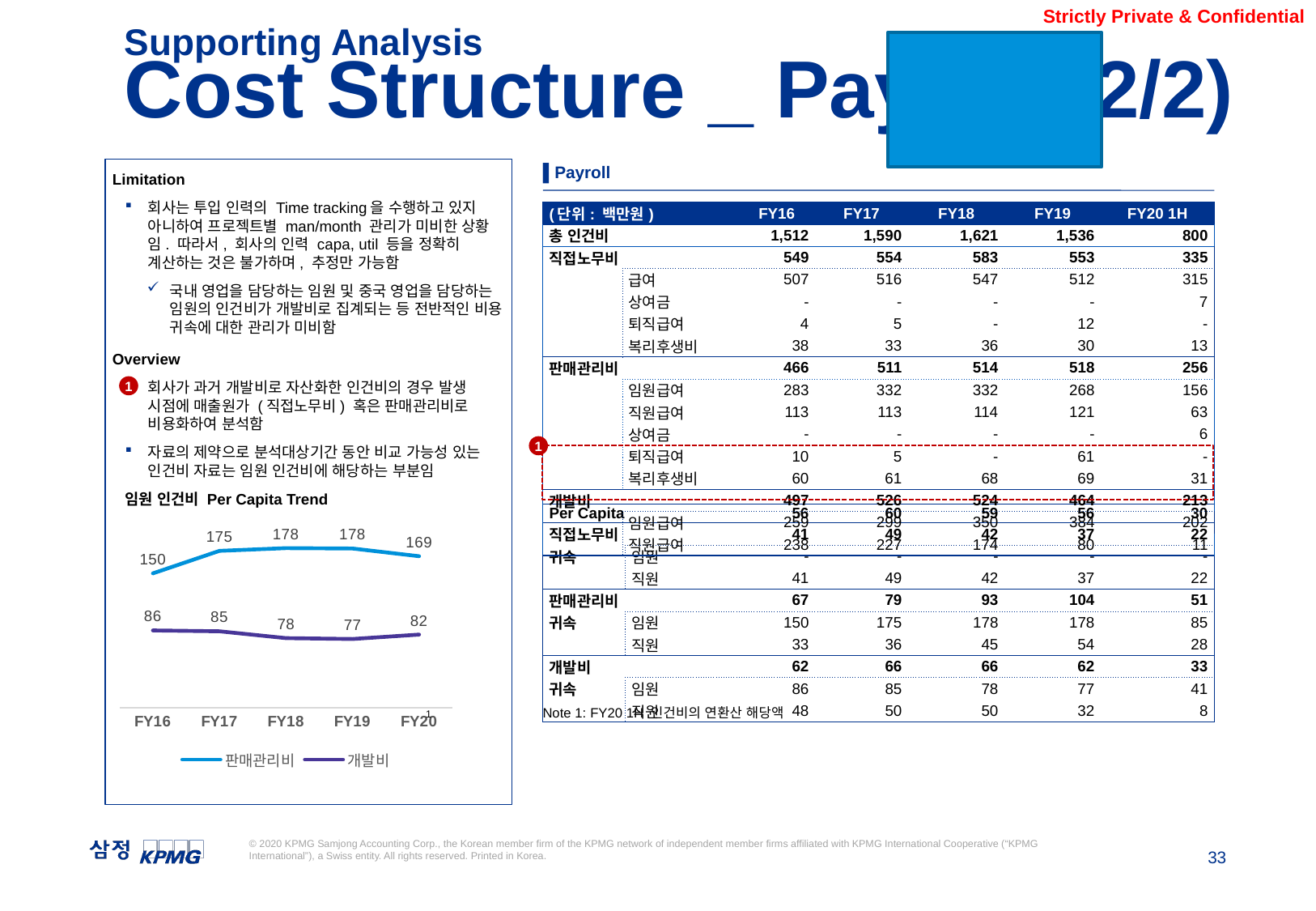

Supporting Analysis

Cost Structure _ Payroll (2/2)
▌Payroll

Limitation
회사는 투입 인력의 Time tracking을 수행하고 있지 아니하여 프로젝트별 man/month 관리가 미비한 상황임. 따라서, 회사의 인력 capa, util 등을 정확히 계산하는 것은 불가하며, 추정만 가능함
국내 영업을 담당하는 임원 및 중국 영업을 담당하는 임원의 인건비가 개발비로 집계되는 등 전반적인 비용 귀속에 대한 관리가 미비함
Overview
회사가 과거 개발비로 자산화한 인건비의 경우 발생 시점에 매출원가 (직접노무비) 혹은 판매관리비로 비용화하여 분석함
자료의 제약으로 분석대상기간 동안 비교 가능성 있는 인건비 자료는 임원 인건비에 해당하는 부분임
임원 인건비 Per Capita Trend
| (단위: 백만원) |  | FY16 | FY17 | FY18 | FY19 | FY20 1H |
| --- | --- | --- | --- | --- | --- | --- |
| 총 인건비 |  | 1,512 | 1,590 | 1,621 | 1,536 | 800 |
| 직접노무비 |  | 549 | 554 | 583 | 553 | 335 |
|  | 급여 | 507 | 516 | 547 | 512 | 315 |
|  | 상여금 | - | - | - | - | 7 |
|  | 퇴직급여 | 4 | 5 | - | 12 | - |
|  | 복리후생비 | 38 | 33 | 36 | 30 | 13 |
| 판매관리비 |  | 466 | 511 | 514 | 518 | 256 |
|  | 임원급여 | 283 | 332 | 332 | 268 | 156 |
|  | 직원급여 | 113 | 113 | 114 | 121 | 63 |
|  | 상여금 | - | - | - | - | 6 |
|  | 퇴직급여 | 10 | 5 | - | 61 | - |
|  | 복리후생비 | 60 | 61 | 68 | 69 | 31 |
| 개발비 |  | 497 | 526 | 524 | 464 | 213 |
|  | 임원급여 | 259 | 299 | 350 | 384 | 202 |
|  | 직원급여 | 238 | 227 | 174 | 80 | 11 |
1
1

| Per Capita |  | 56 | 60 | 59 | 56 | 30 |
| --- | --- | --- | --- | --- | --- | --- |
| 직접노무비 |  | 41 | 49 | 42 | 37 | 22 |
| 귀속 | 임원 | - | - | - | - | - |
|  | 직원 | 41 | 49 | 42 | 37 | 22 |
| 판매관리비 |  | 67 | 79 | 93 | 104 | 51 |
| 귀속 | 임원 | 150 | 175 | 178 | 178 | 85 |
|  | 직원 | 33 | 36 | 45 | 54 | 28 |
| 개발비 |  | 62 | 66 | 66 | 62 | 33 |
| 귀속 | 임원 | 86 | 85 | 78 | 77 | 41 |
|  | 직원 | 48 | 50 | 50 | 32 | 8 |

### Chart

| Category | 판매관리비 | 개발비 |
|---|---|---|
| FY16 | 150.19147807142858 | 86.40190163350145 |
| FY17 | 175.35245276923075 | 85.45095714285715 |
| FY18 | 178.4086221818182 | 77.80593022222223 |
| FY19 | 177.96012530000002 | 76.883335 |
| FY20 | 169.3716292 | 81.8 |
1
Note 1: FY20 1H 인건비의 연환산 해당액